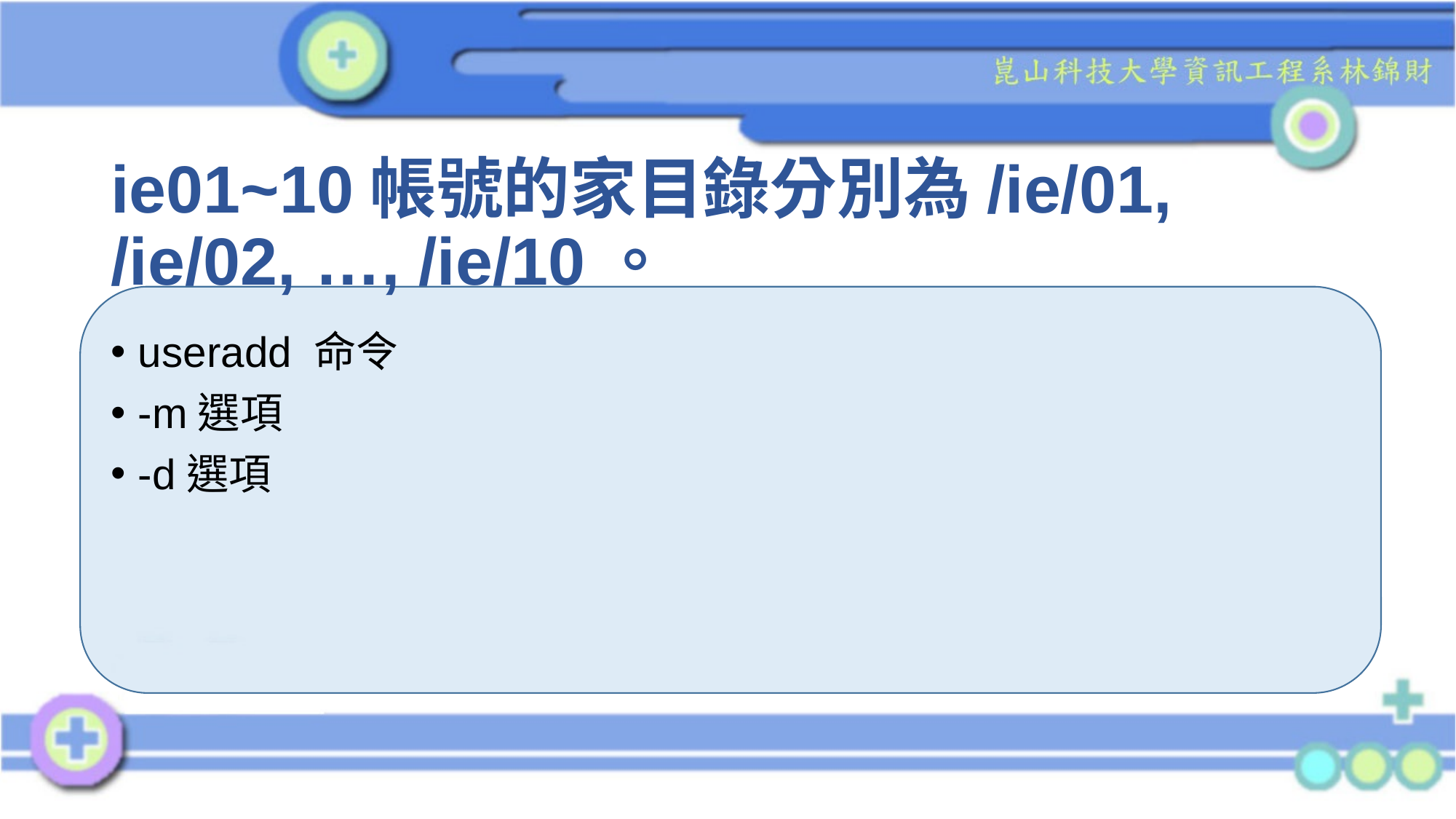

# ie01~10帳號的家目錄分別為/ie/01, /ie/02, …, /ie/10。

useradd 命令
-m選項
-d選項